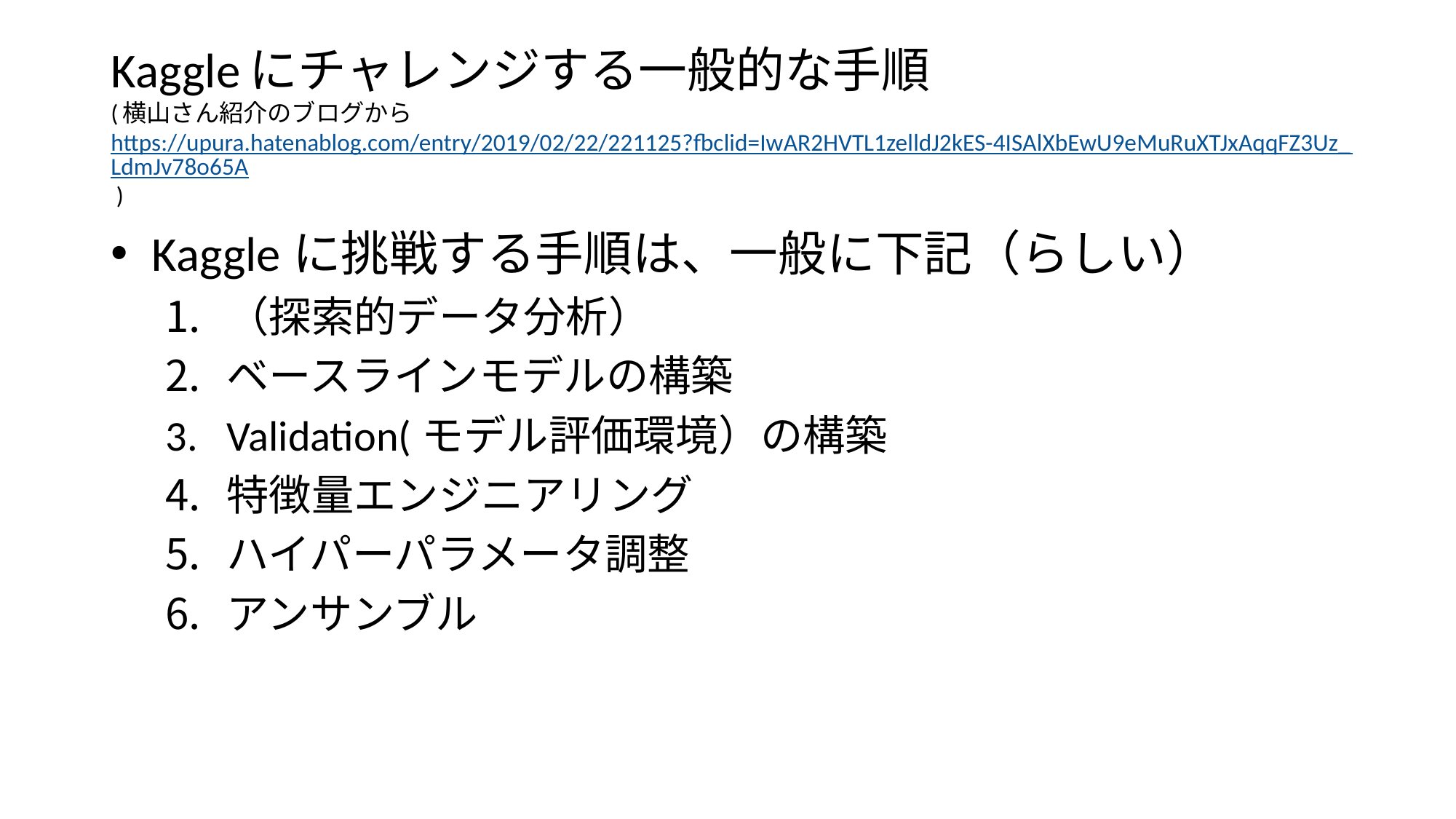

# Kaggleにチャレンジする一般的な手順 (横山さん紹介のブログから https://upura.hatenablog.com/entry/2019/02/22/221125?fbclid=IwAR2HVTL1zelldJ2kES-4ISAlXbEwU9eMuRuXTJxAqqFZ3Uz_LdmJv78o65A )
Kaggleに挑戦する手順は、一般に下記（らしい）
（探索的データ分析）
ベースラインモデルの構築
Validation(モデル評価環境）の構築
特徴量エンジニアリング
ハイパーパラメータ調整
アンサンブル